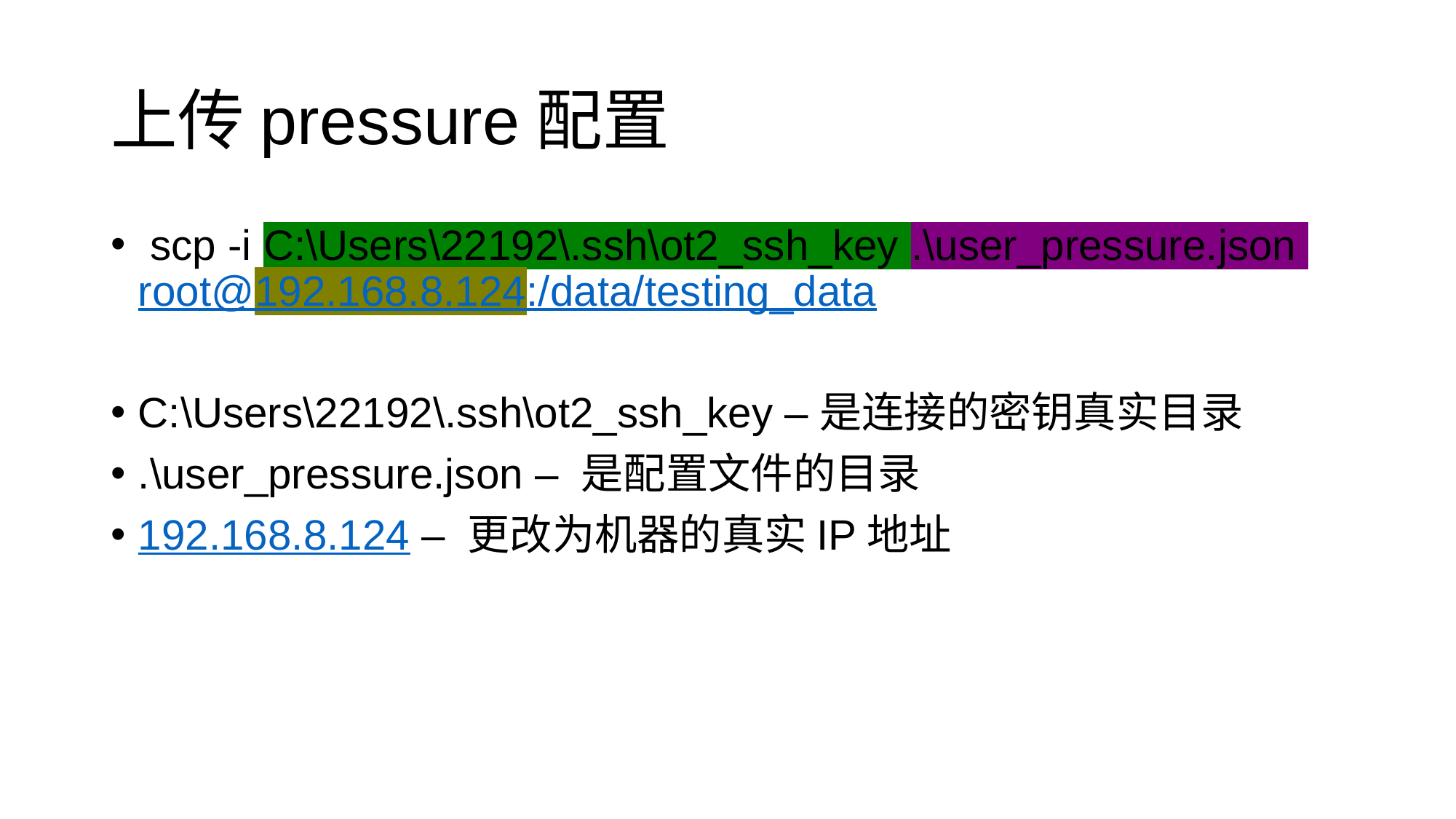

# 上传pressure配置
 scp -i C:\Users\22192\.ssh\ot2_ssh_key .\user_pressure.json root@192.168.8.124:/data/testing_data

C:\Users\22192\.ssh\ot2_ssh_key –是连接的密钥真实目录
.\user_pressure.json – 是配置文件的目录
192.168.8.124 – 更改为机器的真实IP地址